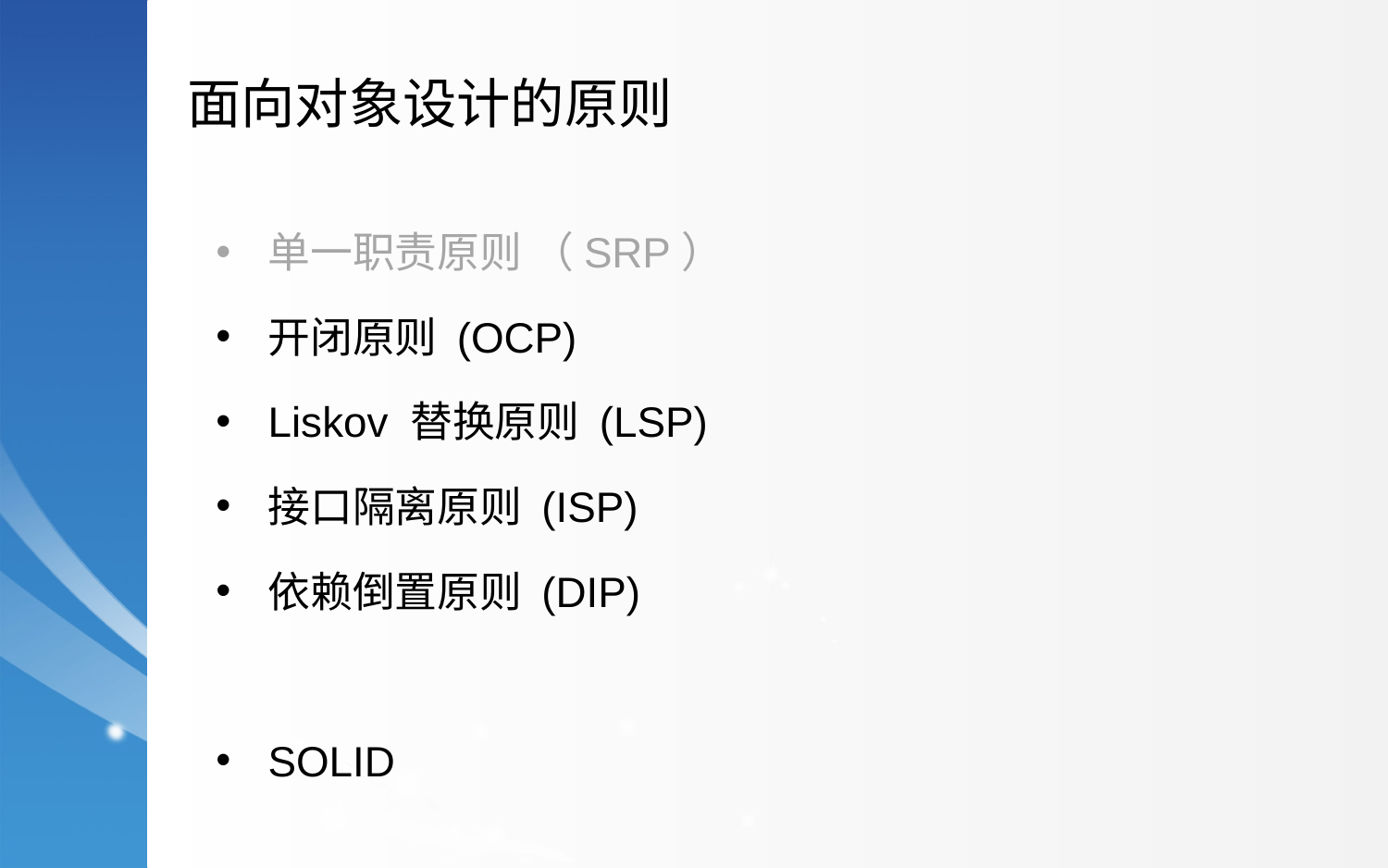

面向对象设计的原则

单一职责原则 （SRP）
开闭原则 (OCP)
Liskov 替换原则 (LSP)
接口隔离原则 (ISP)
依赖倒置原则 (DIP)

SOLID